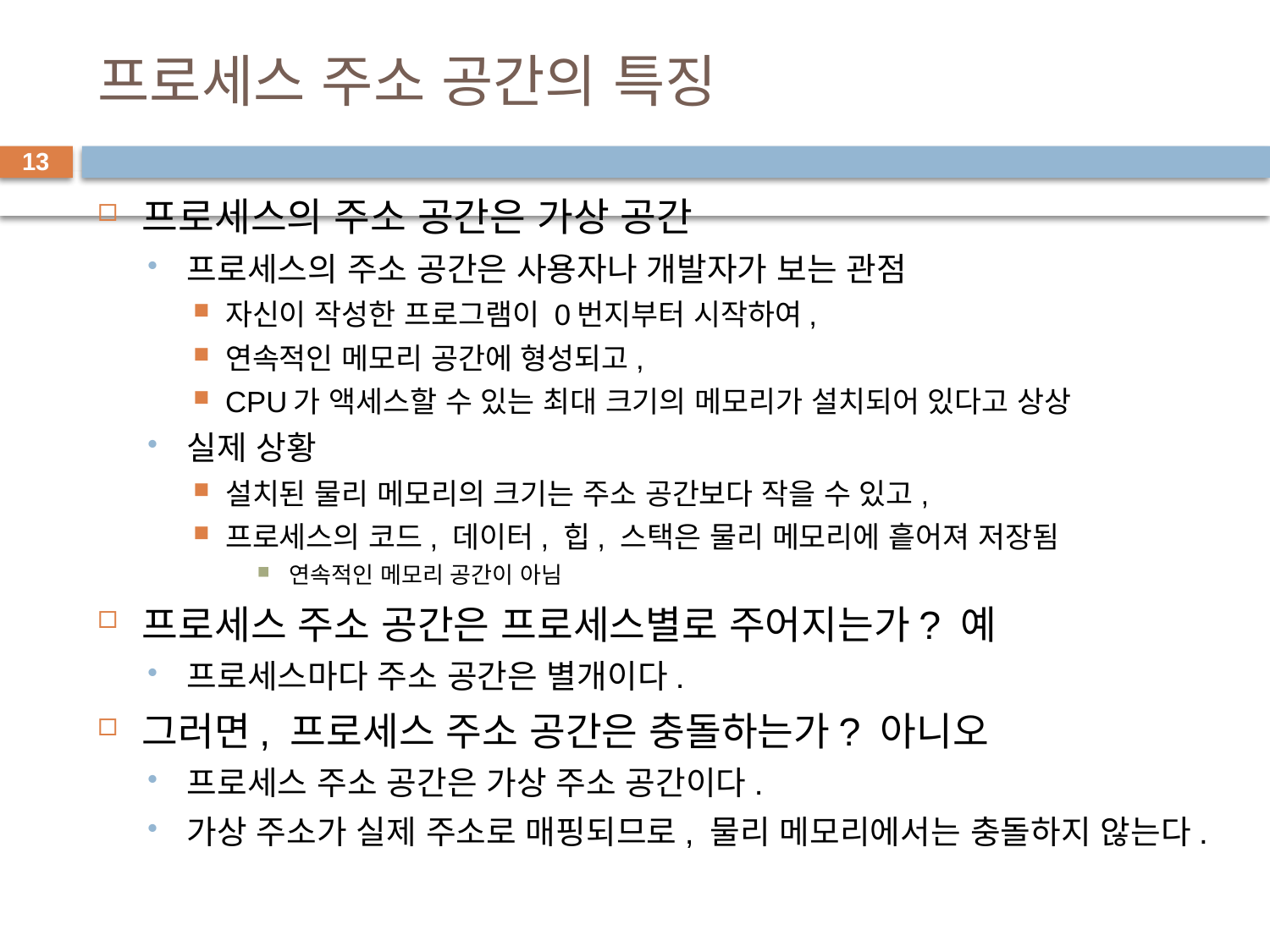

# 프로세스 주소 공간의 특징
13
프로세스의 주소 공간은 가상 공간
프로세스의 주소 공간은 사용자나 개발자가 보는 관점
자신이 작성한 프로그램이 0번지부터 시작하여,
연속적인 메모리 공간에 형성되고,
CPU가 액세스할 수 있는 최대 크기의 메모리가 설치되어 있다고 상상
실제 상황
설치된 물리 메모리의 크기는 주소 공간보다 작을 수 있고,
프로세스의 코드, 데이터, 힙, 스택은 물리 메모리에 흩어져 저장됨
연속적인 메모리 공간이 아님
프로세스 주소 공간은 프로세스별로 주어지는가? 예
프로세스마다 주소 공간은 별개이다.
그러면, 프로세스 주소 공간은 충돌하는가? 아니오
프로세스 주소 공간은 가상 주소 공간이다.
가상 주소가 실제 주소로 매핑되므로, 물리 메모리에서는 충돌하지 않는다.